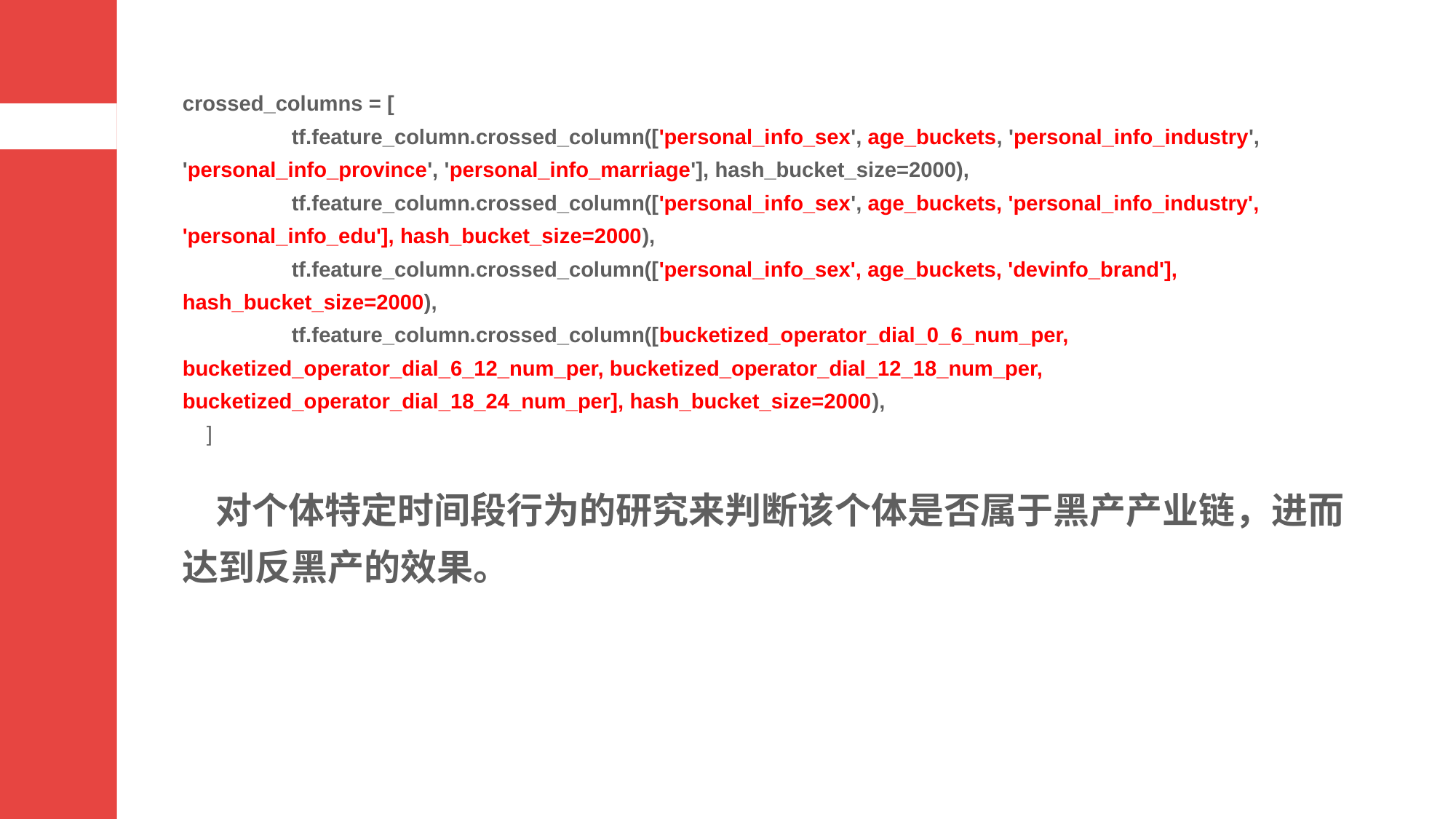

crossed_columns = [
	tf.feature_column.crossed_column(['personal_info_sex', age_buckets, 'personal_info_industry', 'personal_info_province', 'personal_info_marriage'], hash_bucket_size=2000),
	tf.feature_column.crossed_column(['personal_info_sex', age_buckets, 'personal_info_industry', 'personal_info_edu'], hash_bucket_size=2000),
	tf.feature_column.crossed_column(['personal_info_sex', age_buckets, 'devinfo_brand'], hash_bucket_size=2000),
	tf.feature_column.crossed_column([bucketized_operator_dial_0_6_num_per, bucketized_operator_dial_6_12_num_per, bucketized_operator_dial_12_18_num_per, bucketized_operator_dial_18_24_num_per], hash_bucket_size=2000),
    ]

   对个体特定时间段行为的研究来判断该个体是否属于黑产产业链，进而达到反黑产的效果。